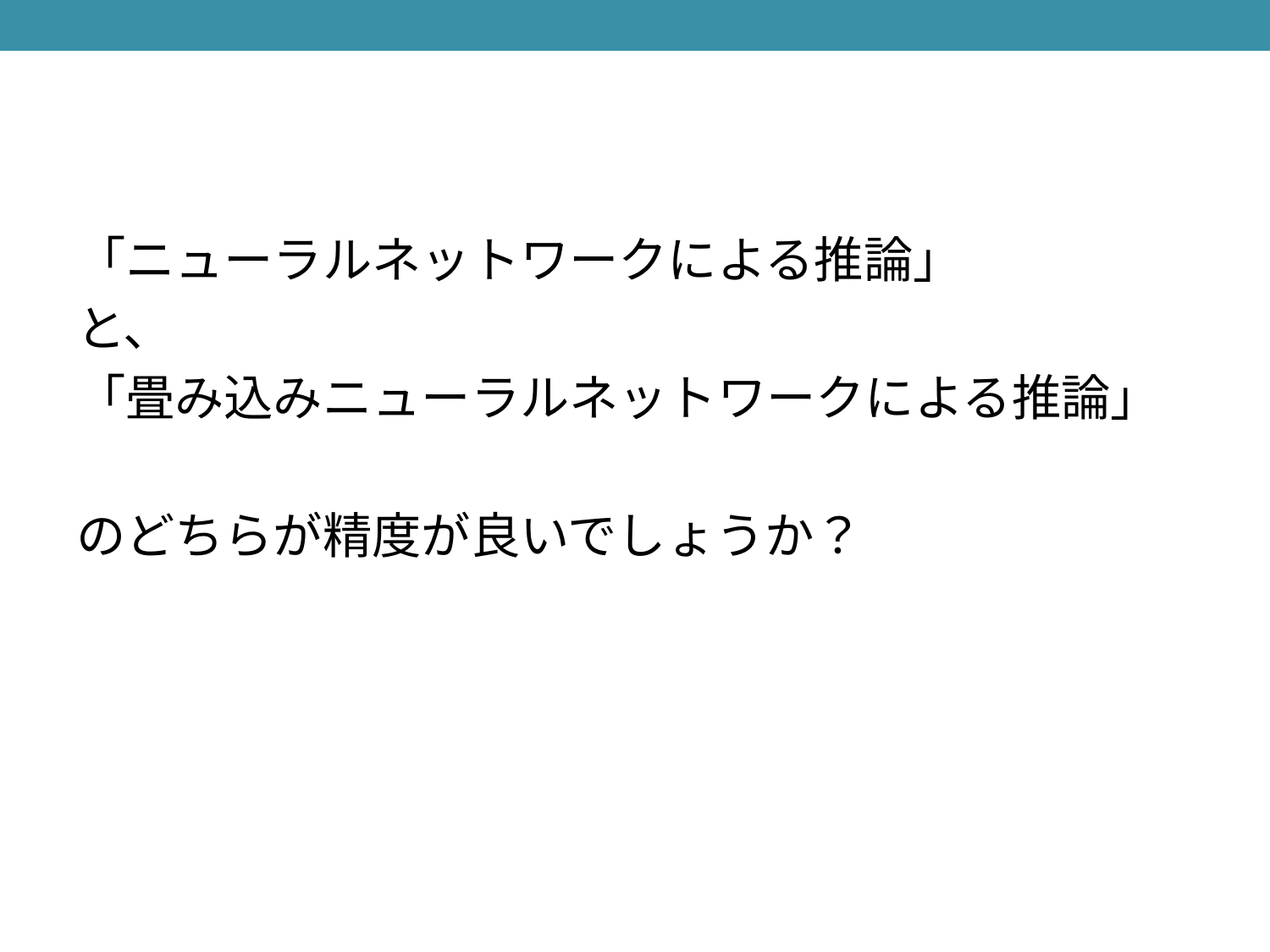

#
「ニューラルネットワークによる推論」
と、
「畳み込みニューラルネットワークによる推論」

のどちらが精度が良いでしょうか？